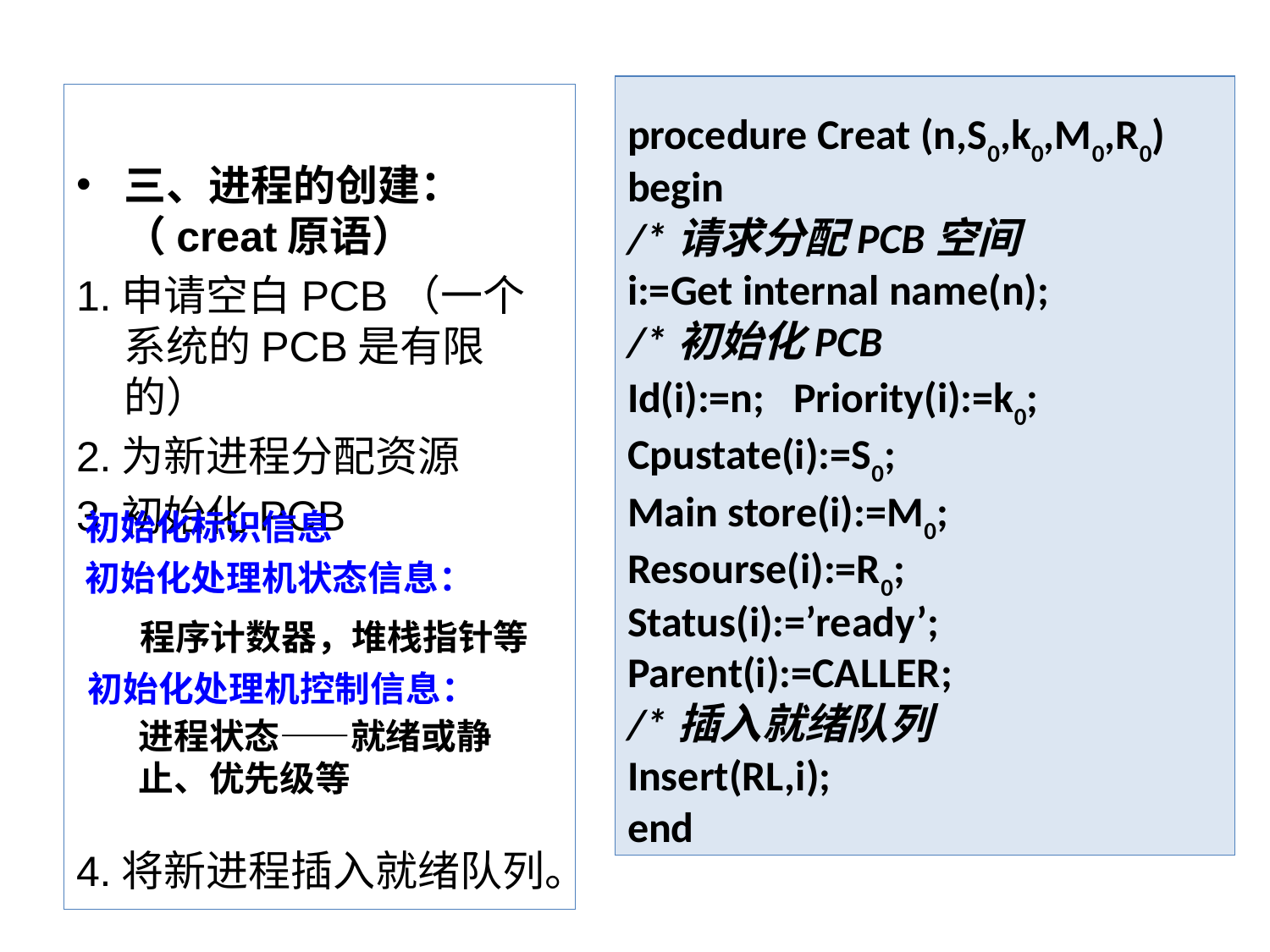

procedure Creat (n,S0,k0,M0,R0)
begin
/*请求分配PCB空间
i:=Get internal name(n);
/*初始化PCB
Id(i):=n;   Priority(i):=k0;
Cpustate(i):=S0;
Main store(i):=M0;
Resourse(i):=R0;
Status(i):=’ready’;
Parent(i):=CALLER;
/*插入就绪队列
Insert(RL,i);
end

三、进程的创建：（creat原语）
1.申请空白PCB（一个系统的PCB是有限的）
2.为新进程分配资源
3.初始化PCB

4.将新进程插入就绪队列。
初始化标识信息
初始化处理机状态信息：
程序计数器，堆栈指针等
初始化处理机控制信息：
进程状态——就绪或静止、优先级等